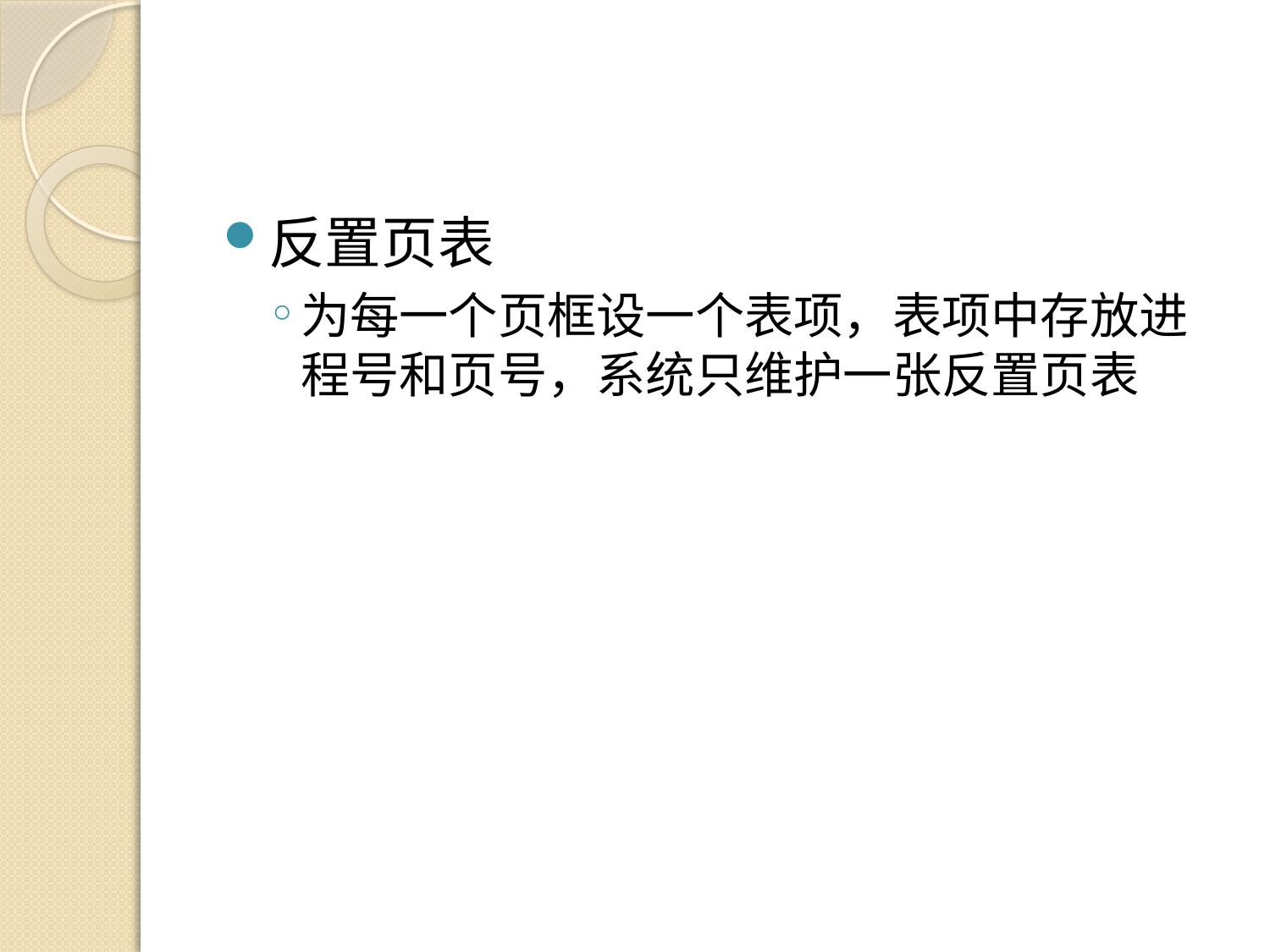

#
反置页表
为每一个页框设一个表项，表项中存放进程号和页号，系统只维护一张反置页表